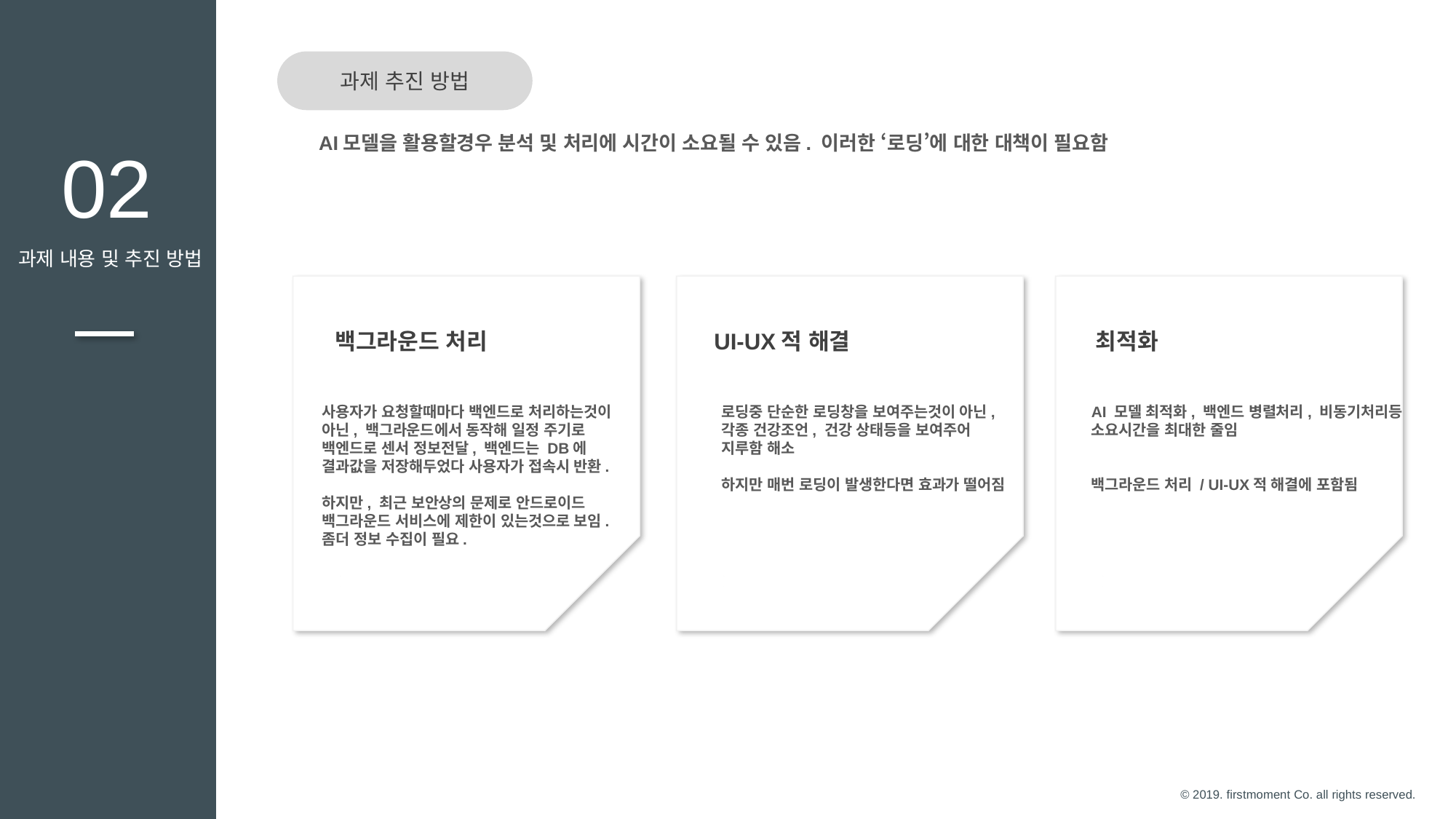

과제 추진 방법
AI모델을 활용할경우 분석 및 처리에 시간이 소요될 수 있음. 이러한 ‘로딩’에 대한 대책이 필요함
02
과제 내용 및 추진 방법

백그라운드 처리
사용자가 요청할때마다 백엔드로 처리하는것이
아닌, 백그라운드에서 동작해 일정 주기로
백엔드로 센서 정보전달, 백엔드는 DB에
결과값을 저장해두었다 사용자가 접속시 반환.
하지만, 최근 보안상의 문제로 안드로이드
백그라운드 서비스에 제한이 있는것으로 보임.
좀더 정보 수집이 필요.

UI-UX적 해결
로딩중 단순한 로딩창을 보여주는것이 아닌,
각종 건강조언, 건강 상태등을 보여주어
지루함 해소
하지만 매번 로딩이 발생한다면 효과가 떨어짐

최적화
AI 모델 최적화, 백엔드 병렬처리, 비동기처리등
소요시간을 최대한 줄임

백그라운드 처리 / UI-UX적 해결에 포함됨

© 2019. firstmoment Co. all rights reserved.